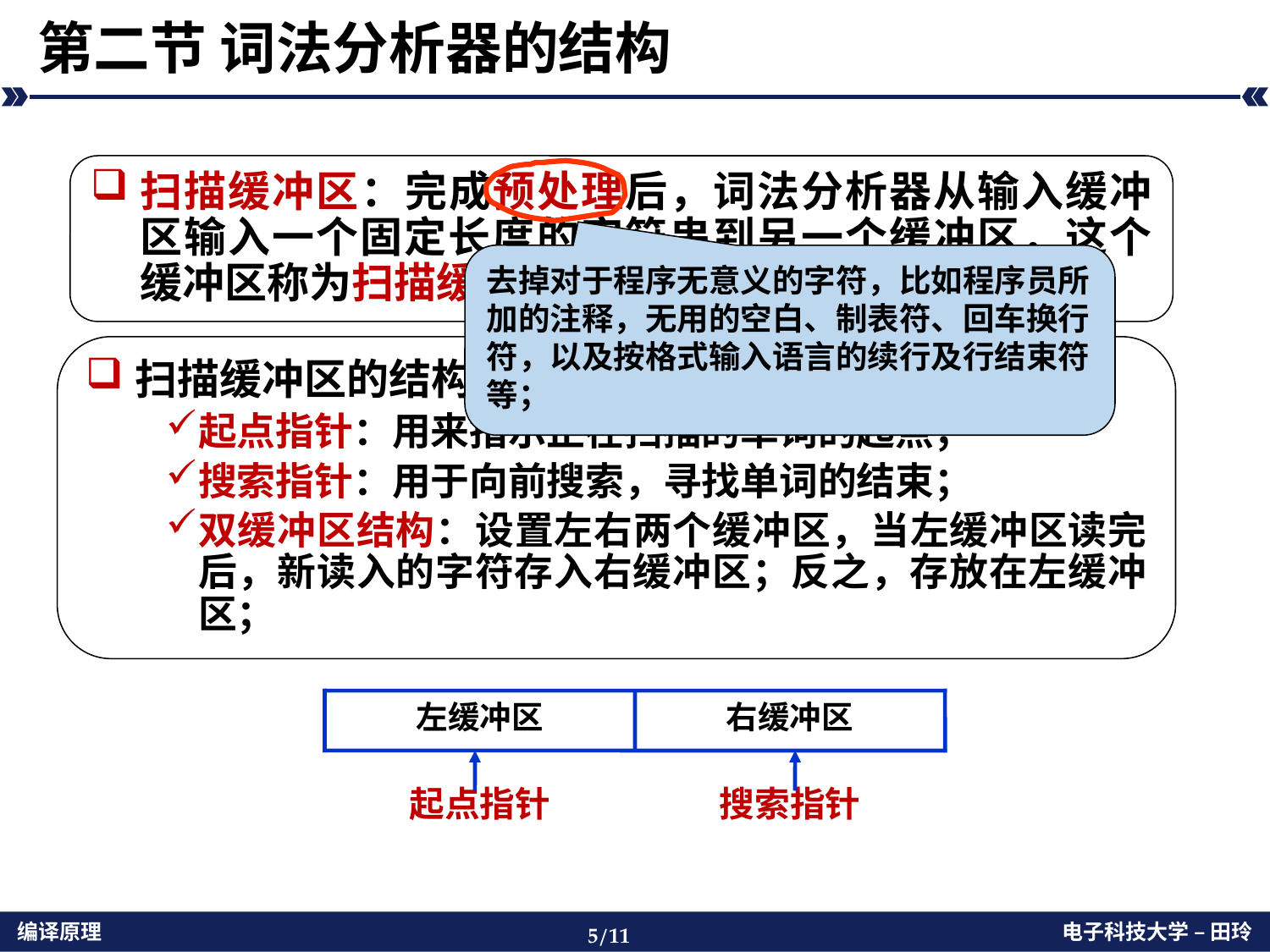

# 第二节 词法分析器的结构
扫描缓冲区：完成预处理后，词法分析器从输入缓冲区输入一个固定长度的字符串到另一个缓冲区，这个缓冲区称为扫描缓冲区（scanning buffer）；

去掉对于程序无意义的字符，比如程序员所加的注释，无用的空白、制表符、回车换行符，以及按格式输入语言的续行及行结束符等；
扫描缓冲区的结构
起点指针：用来指示正在扫描的单词的起点；
搜索指针：用于向前搜索，寻找单词的结束；
双缓冲区结构：设置左右两个缓冲区，当左缓冲区读完后，新读入的字符存入右缓冲区；反之，存放在左缓冲区；
左缓冲区

右缓冲区

起点指针
搜索指针